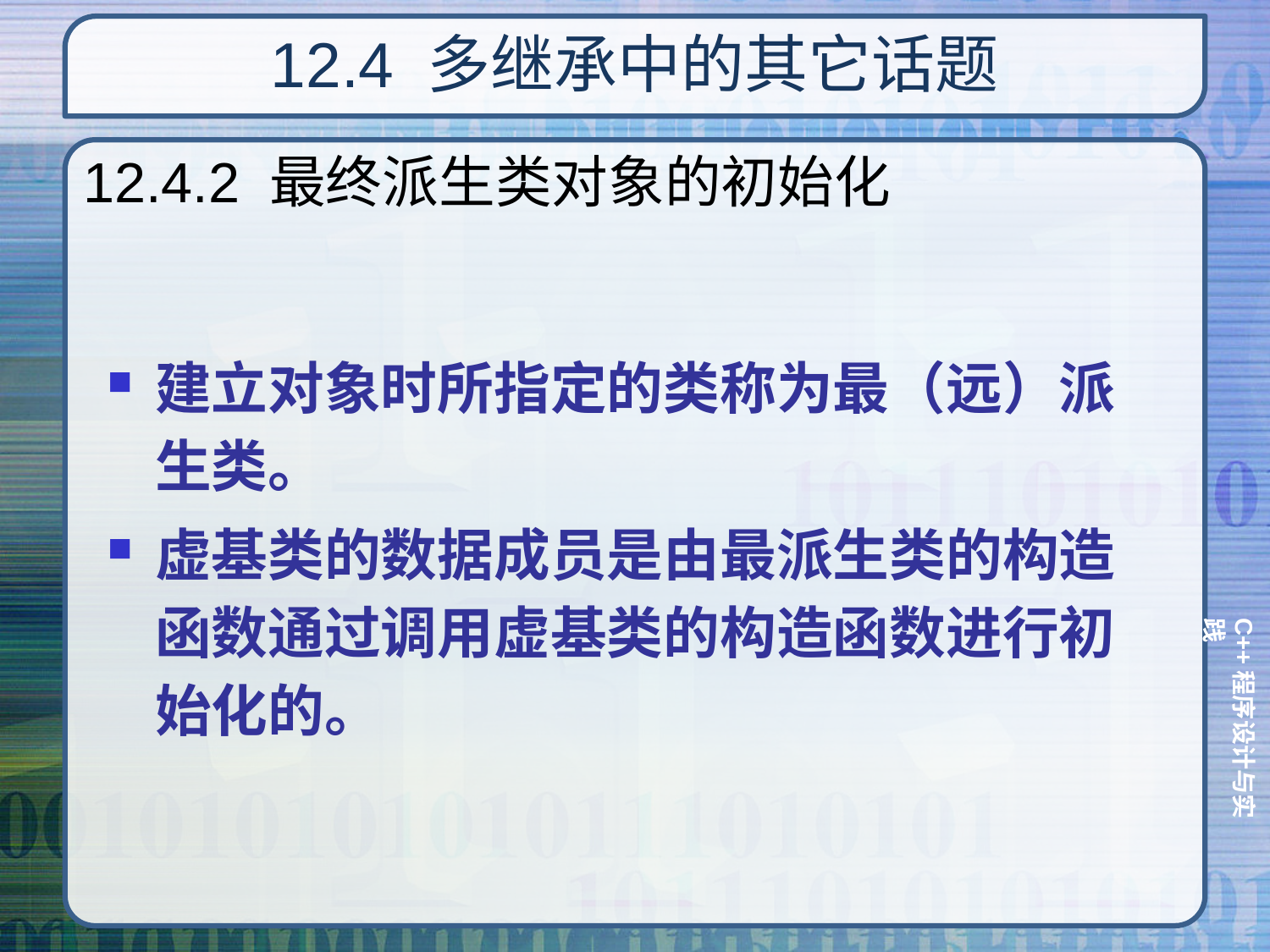

# 12.4 多继承中的其它话题
12.4.2 最终派生类对象的初始化
建立对象时所指定的类称为最（远）派生类。
虚基类的数据成员是由最派生类的构造函数通过调用虚基类的构造函数进行初始化的。